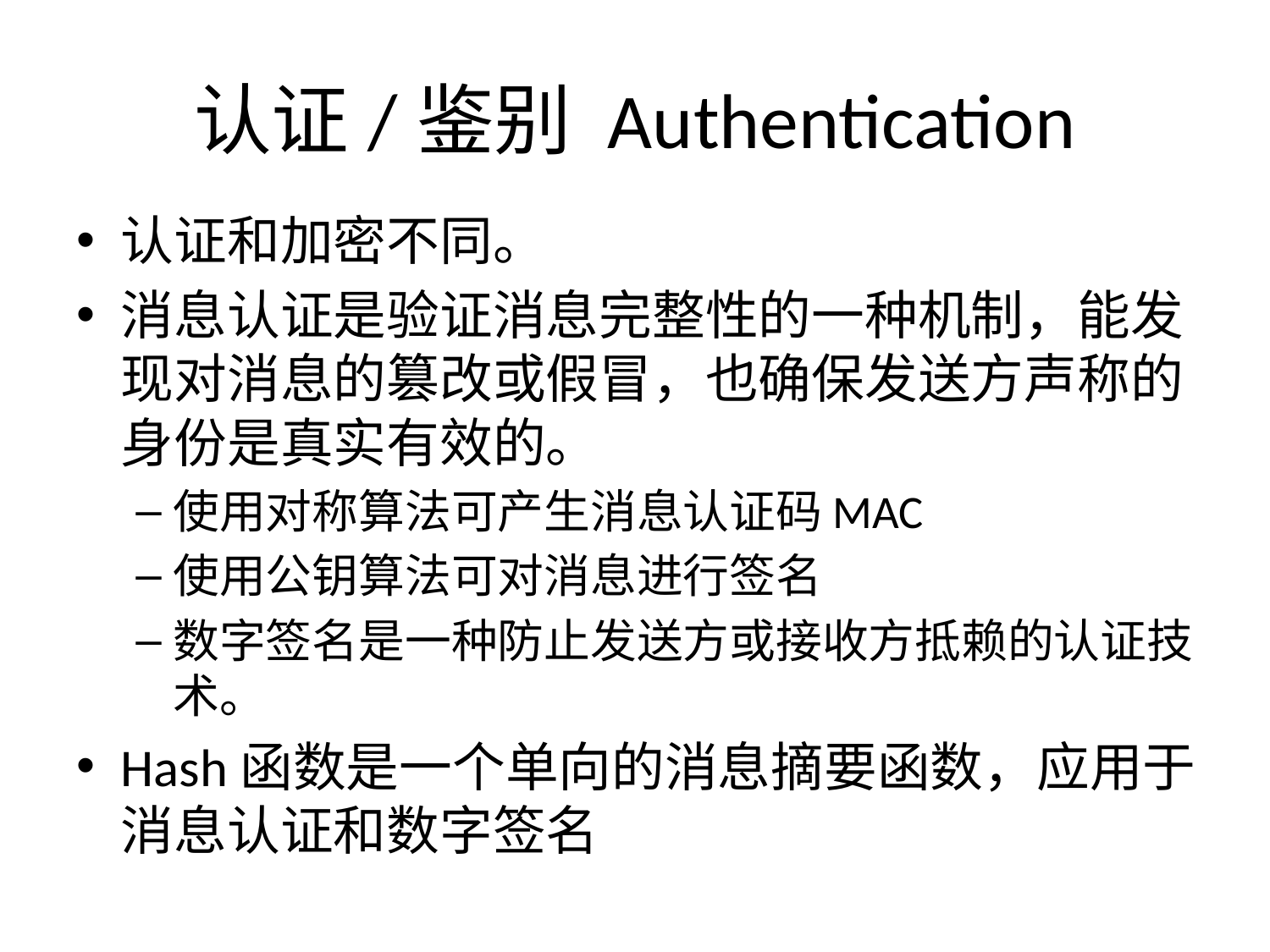

# 认证/鉴别 Authentication
认证和加密不同。
消息认证是验证消息完整性的一种机制，能发现对消息的篡改或假冒，也确保发送方声称的身份是真实有效的。
使用对称算法可产生消息认证码MAC
使用公钥算法可对消息进行签名
数字签名是一种防止发送方或接收方抵赖的认证技术。
Hash函数是一个单向的消息摘要函数，应用于消息认证和数字签名